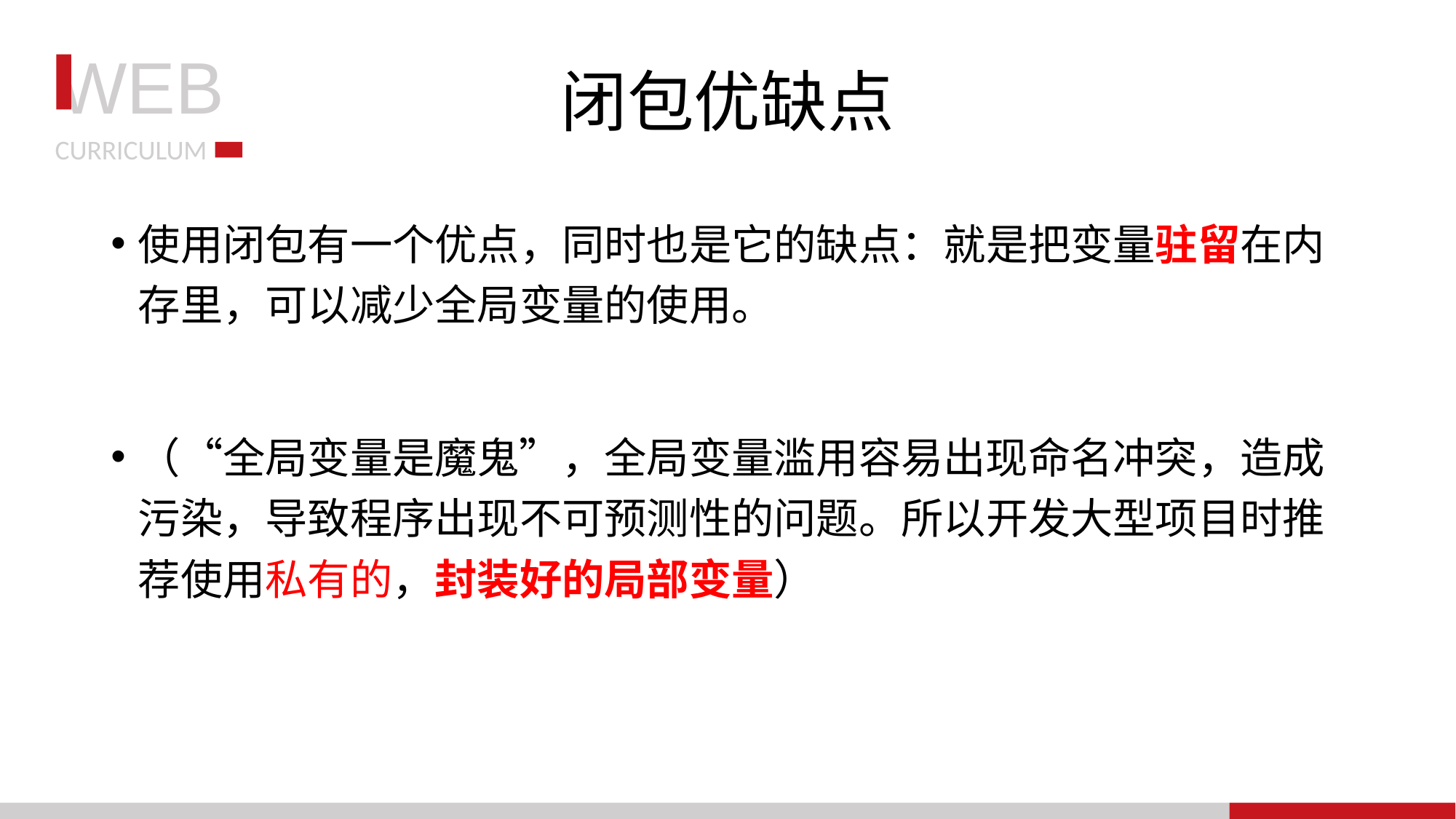

# 闭包优缺点
使用闭包有一个优点，同时也是它的缺点：就是把变量驻留在内存里，可以减少全局变量的使用。

（“全局变量是魔鬼”，全局变量滥用容易出现命名冲突，造成污染，导致程序出现不可预测性的问题。所以开发大型项目时推荐使用私有的，封装好的局部变量）